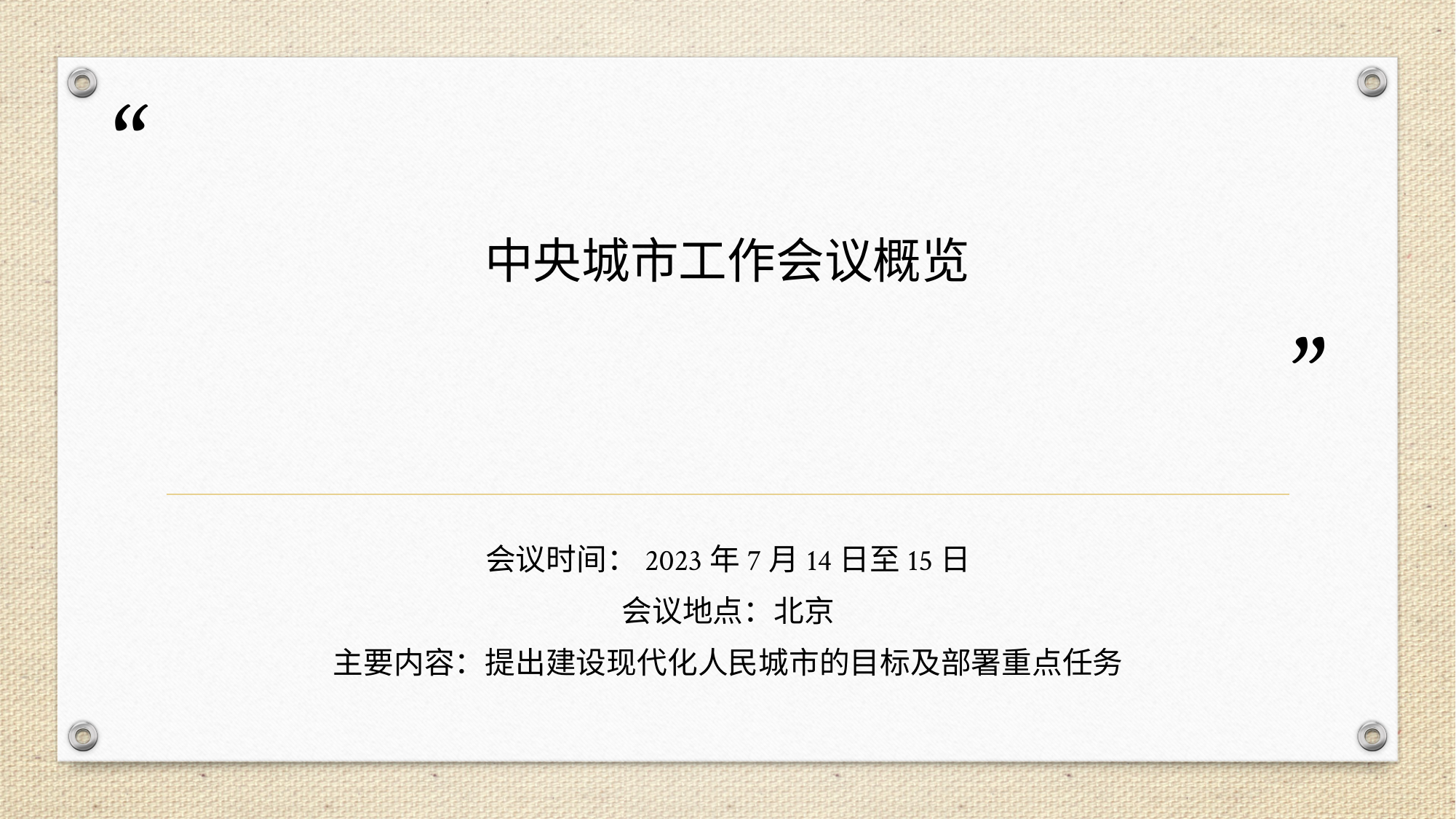

# 中央城市工作会议概览

会议时间：2023年7月14日至15日
会议地点：北京
主要内容：提出建设现代化人民城市的目标及部署重点任务